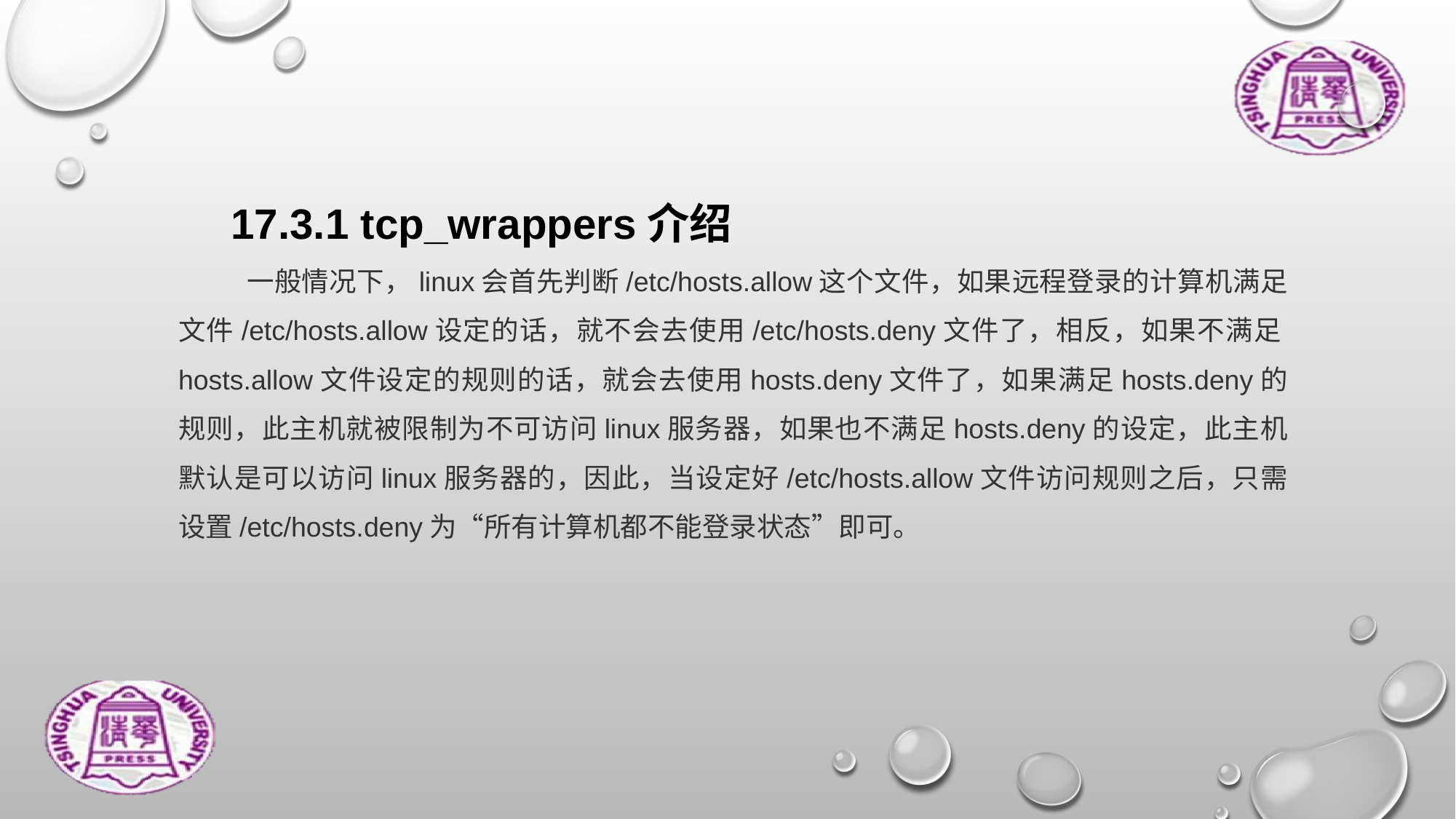

17.3.1 tcp_wrappers介绍
　　  一般情况下，linux会首先判断/etc/hosts.allow这个文件，如果远程登录的计算机满足文件/etc/hosts.allow设定的话，就不会去使用/etc/hosts.deny文件了，相反，如果不满足hosts.allow文件设定的规则的话，就会去使用hosts.deny文件了，如果满足hosts.deny的规则，此主机就被限制为不可访问linux服务器，如果也不满足hosts.deny的设定，此主机默认是可以访问linux服务器的，因此，当设定好/etc/hosts.allow文件访问规则之后，只需设置/etc/hosts.deny为“所有计算机都不能登录状态”即可。